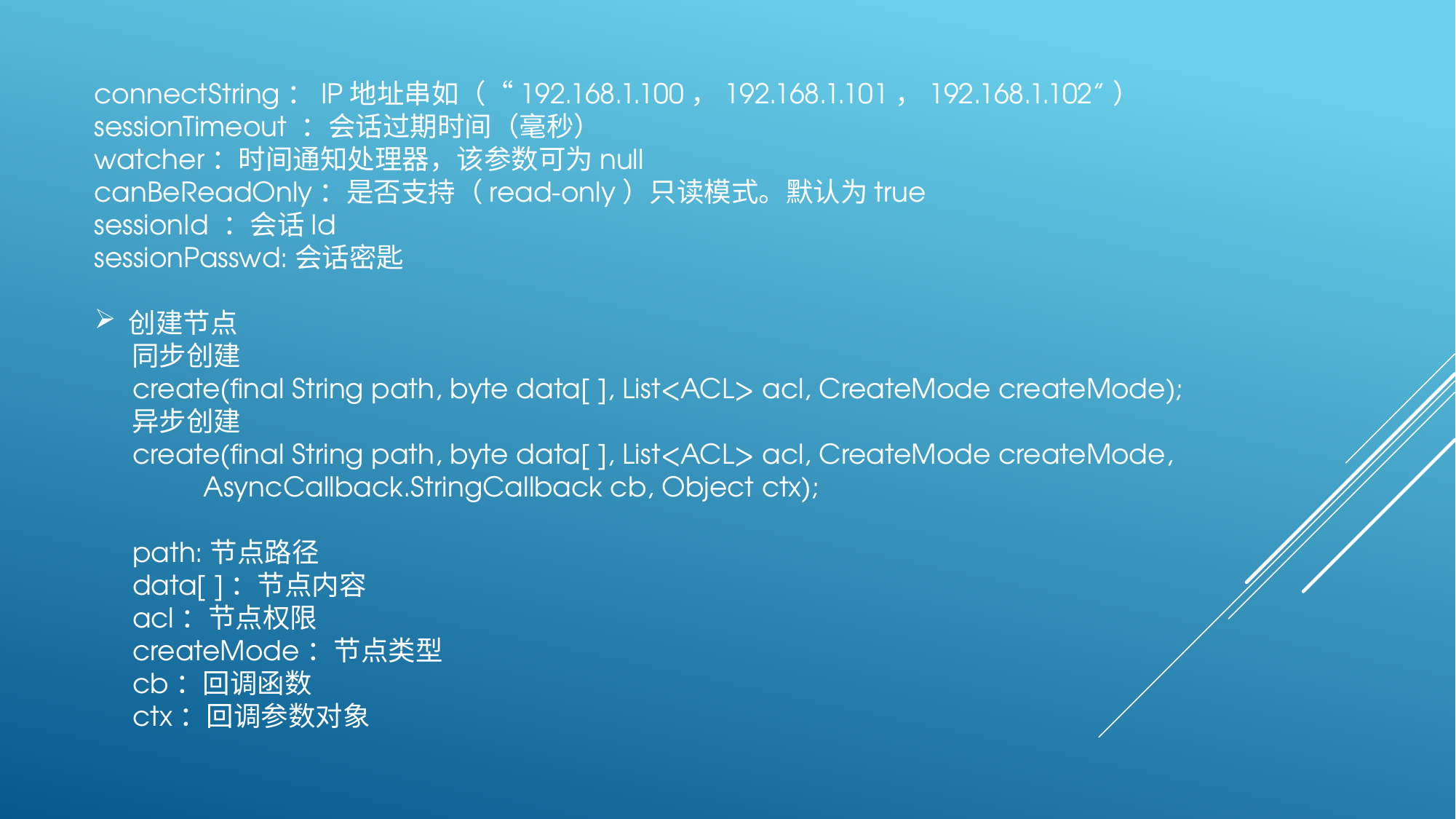

connectString：IP地址串如（“192.168.1.100，192.168.1.101，192.168.1.102”）
sessionTimeout ：会话过期时间（毫秒）
watcher：时间通知处理器，该参数可为null
canBeReadOnly：是否支持（read-only）只读模式。默认为true
sessionId ：会话Id
sessionPasswd:会话密匙

创建节点
     同步创建
     create(final String path, byte data[ ], List<ACL> acl, CreateMode createMode);
     异步创建
     create(final String path, byte data[ ], List<ACL> acl, CreateMode createMode, 	 	 	AsyncCallback.StringCallback cb, Object ctx);

     path:节点路径
     data[ ]：节点内容
     acl：节点权限
     createMode：节点类型
     cb：回调函数
     ctx：回调参数对象